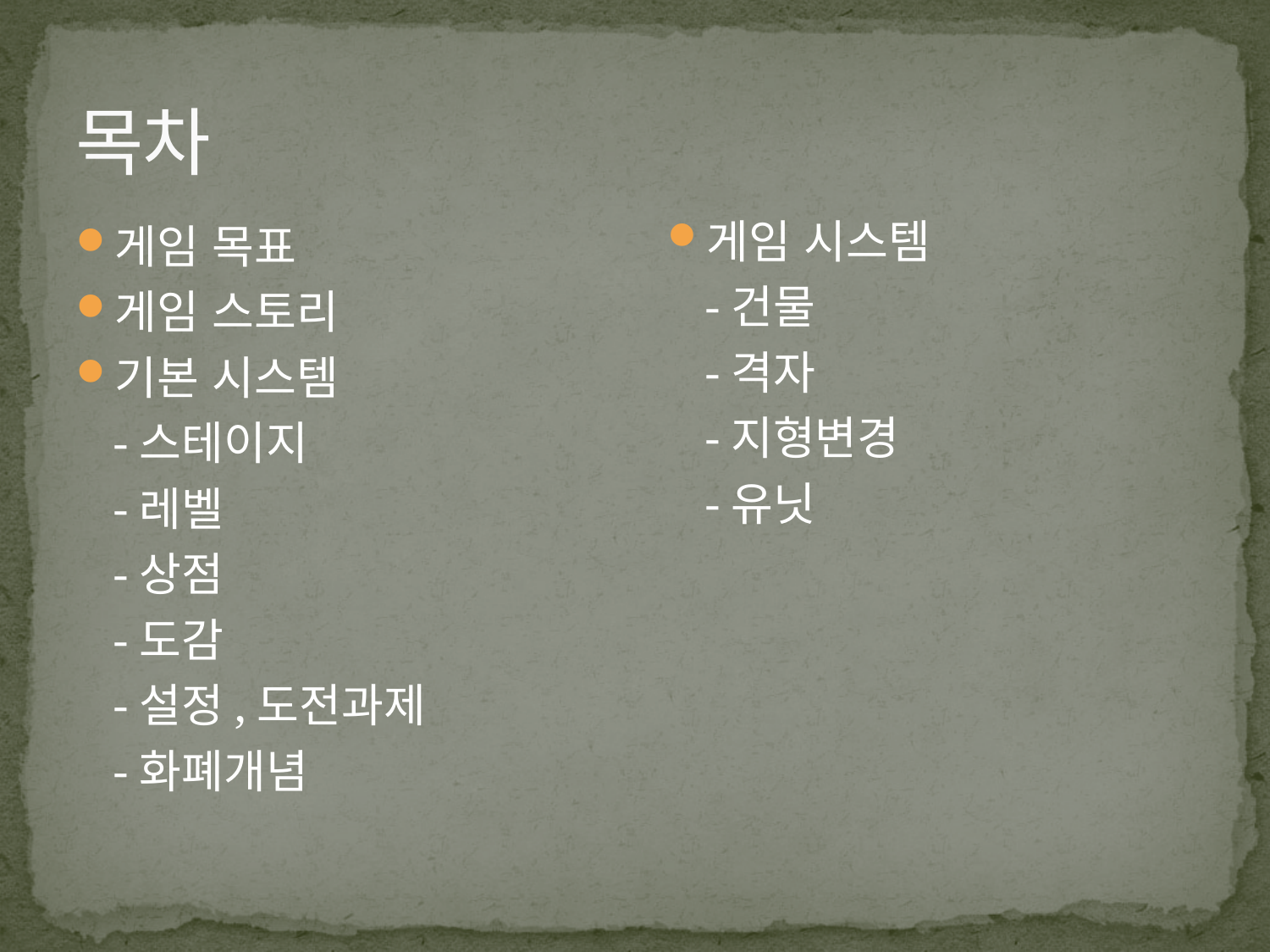

# 목차
게임 시스템
	-건물
	-격자
	-지형변경
	-유닛
게임 목표
게임 스토리
기본 시스템
	-스테이지
	-레벨
	-상점
	-도감
	-설정,도전과제
	-화폐개념